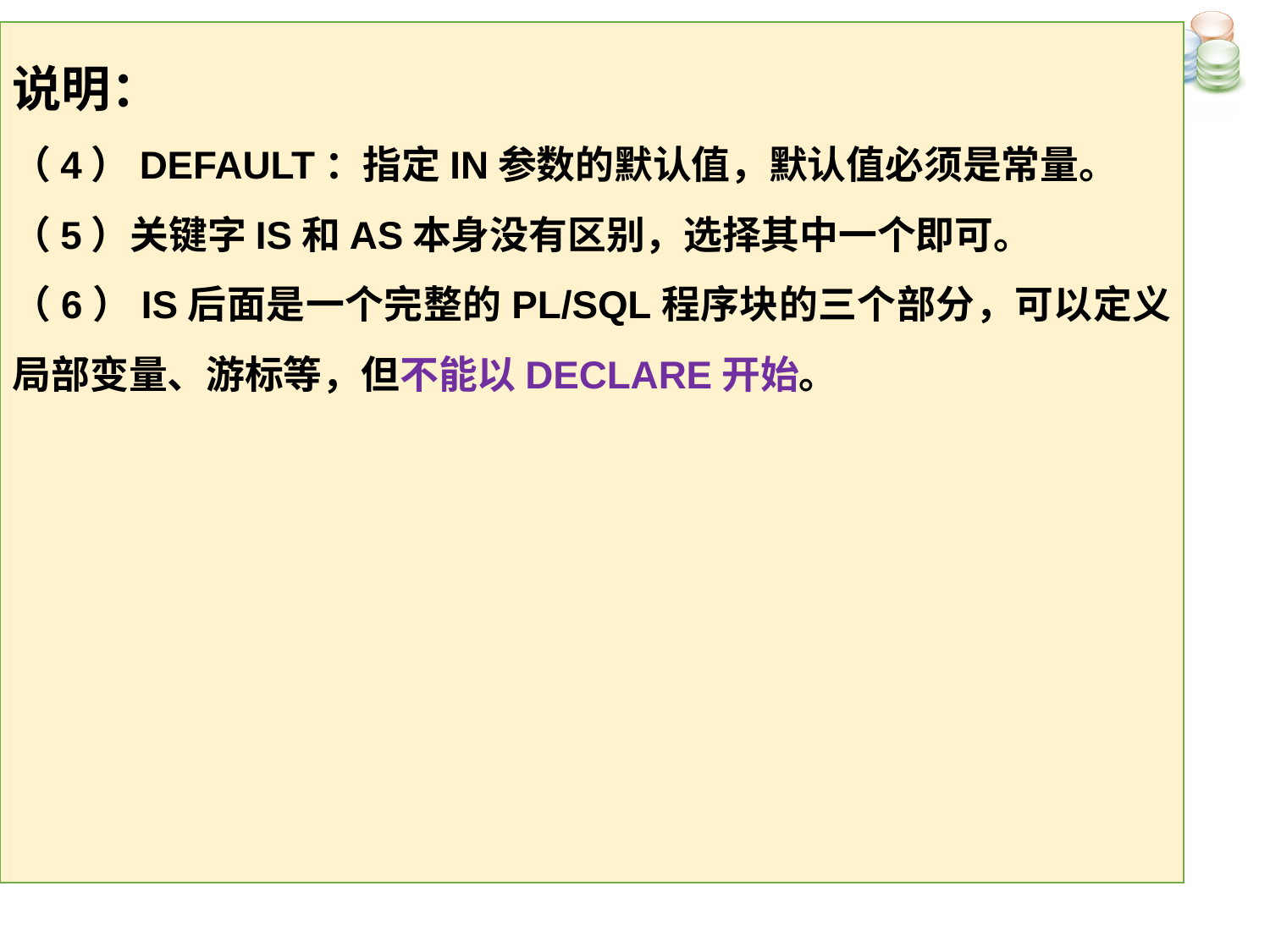

说明：
（4）DEFAULT：指定IN参数的默认值，默认值必须是常量。
（5）关键字IS和AS本身没有区别，选择其中一个即可。
（6）IS后面是一个完整的PL/SQL程序块的三个部分，可以定义局部变量、游标等，但不能以DECLARE开始。

28